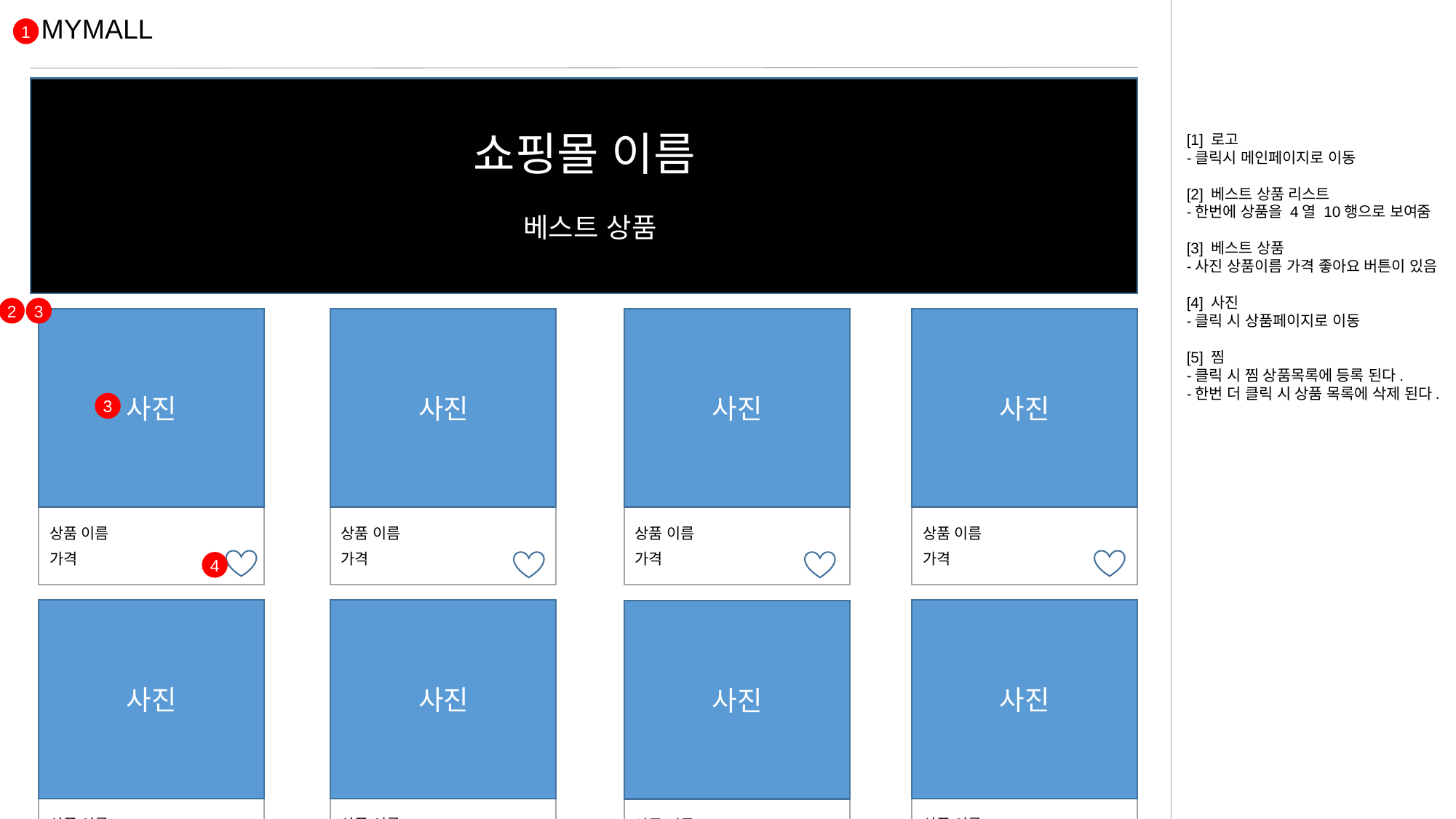

MYMALL
1

쇼핑몰 이름
[1] 로고
-클릭시 메인페이지로 이동

[2] 베스트 상품 리스트
-한번에 상품을 4열 10행으로 보여줌

[3] 베스트 상품
-사진 상품이름 가격 좋아요 버튼이 있음

[4] 사진
-클릭 시 상품페이지로 이동

[5] 찜
-클릭 시 찜 상품목록에 등록 된다.
-한번 더 클릭 시 상품 목록에 삭제 된다.
베스트 상품
2
3

사진

사진

사진

사진
3
상품 이름
상품 이름
상품 이름
상품 이름
가격
가격
가격
가격

4

사진

사진

사진

사진
상품 이름
상품 이름
상품 이름
상품 이름
가격
가격
가격
가격